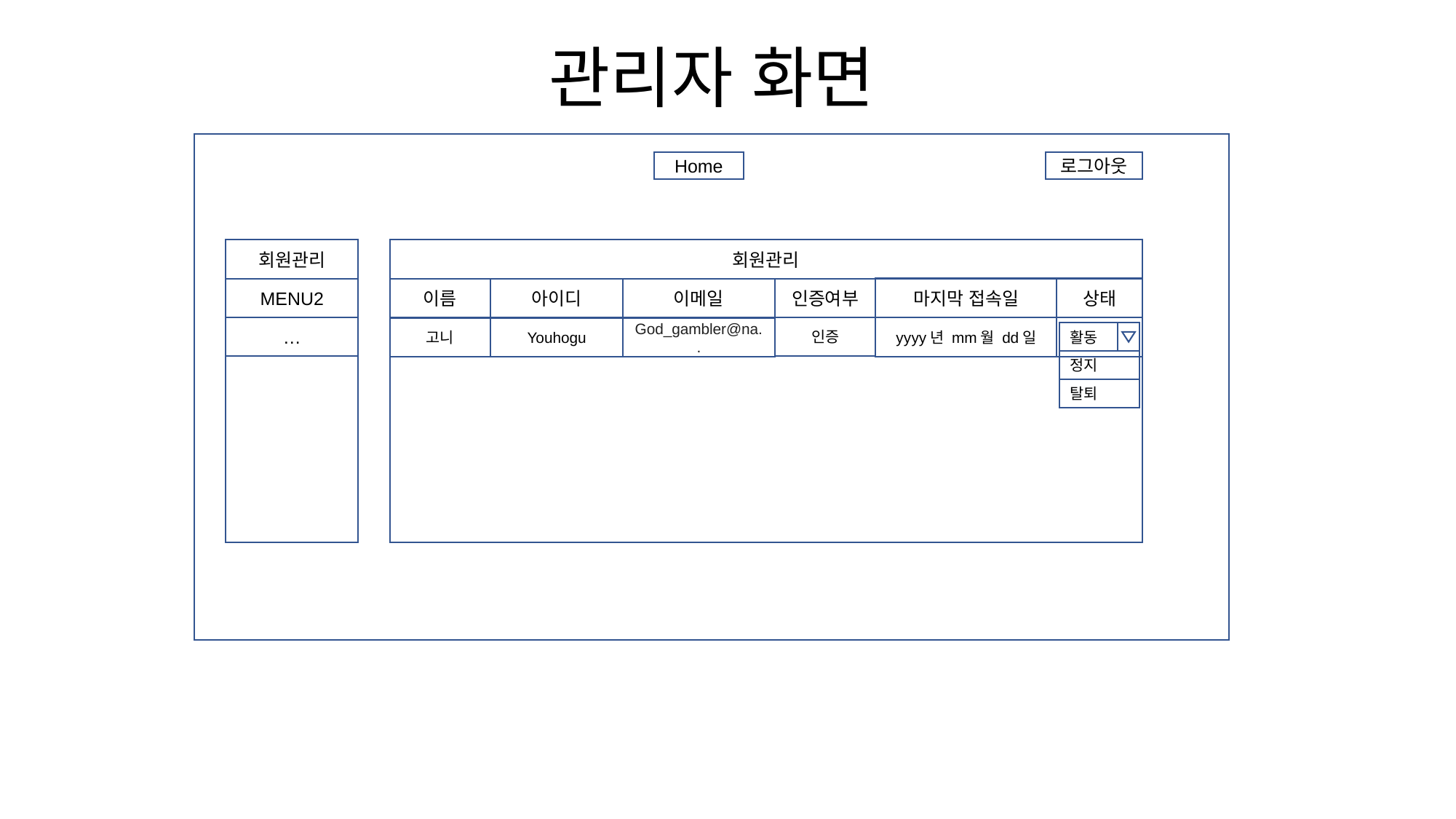

# 관리자 화면

Home
로그아웃

회원관리

회원관리
마지막 접속일
상태
MENU2
이름
아이디
이메일
인증여부
인증
…
yyyy년 mm월 dd일

고니
Youhogu
God_gambler@na..

활동

정지
탈퇴